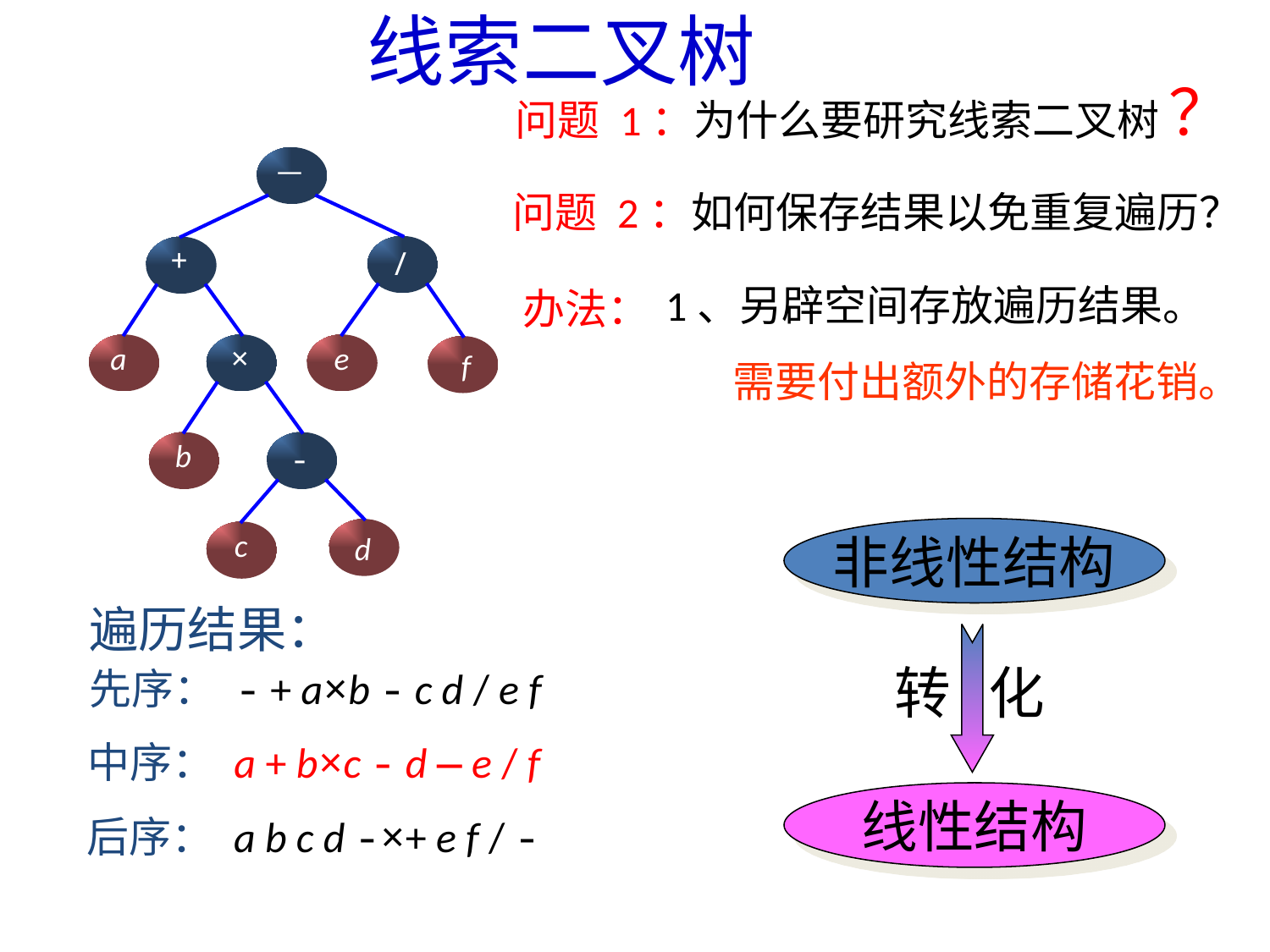

线索二叉树
问题 1：为什么要研究线索二叉树 ？
—

+
/

a
×
e
f

b
-

c
d

问题 2：如何保存结果以免重复遍历？
 1、另辟空间存放遍历结果。
       需要付出额外的存储花销。
办法：
非线性结构
遍历结果：
先序： - + a×b - c d / e f
中序： a + b×c - d — e / f
后序： a b c d -×+ e f / -
转   化

线性结构